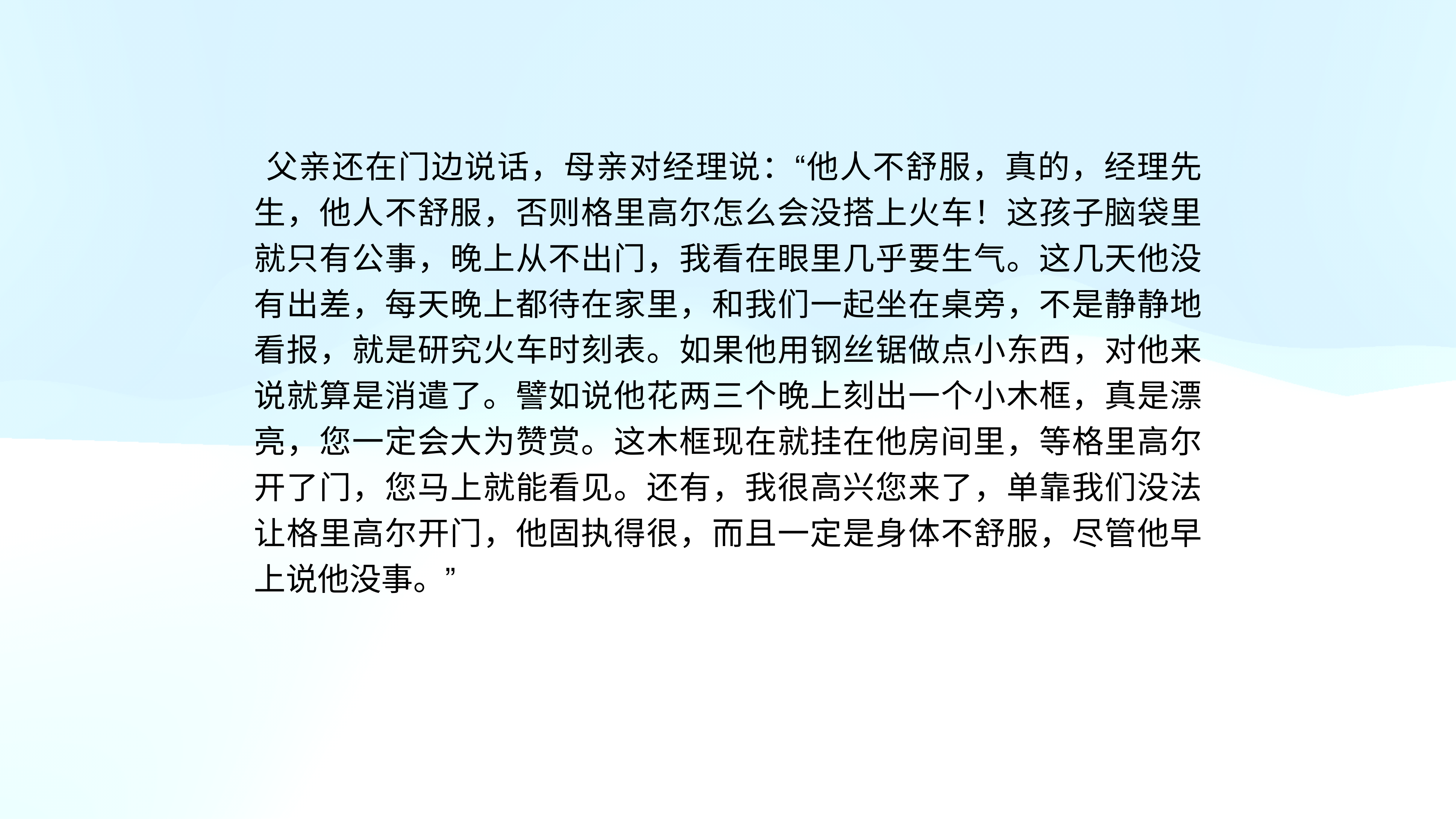

父亲还在门边说话，母亲对经理说：“他人不舒服，真的，经理先生，他人不舒服，否则格里高尔怎么会没搭上火车！这孩子脑袋里就只有公事，晚上从不出门，我看在眼里几乎要生气。这几天他没有出差，每天晚上都待在家里，和我们一起坐在桌旁，不是静静地看报，就是研究火车时刻表。如果他用钢丝锯做点小东西，对他来说就算是消遣了。譬如说他花两三个晚上刻出一个小木框，真是漂亮，您一定会大为赞赏。这木框现在就挂在他房间里，等格里高尔开了门，您马上就能看见。还有，我很高兴您来了，单靠我们没法让格里高尔开门，他固执得很，而且一定是身体不舒服，尽管他早上说他没事。”